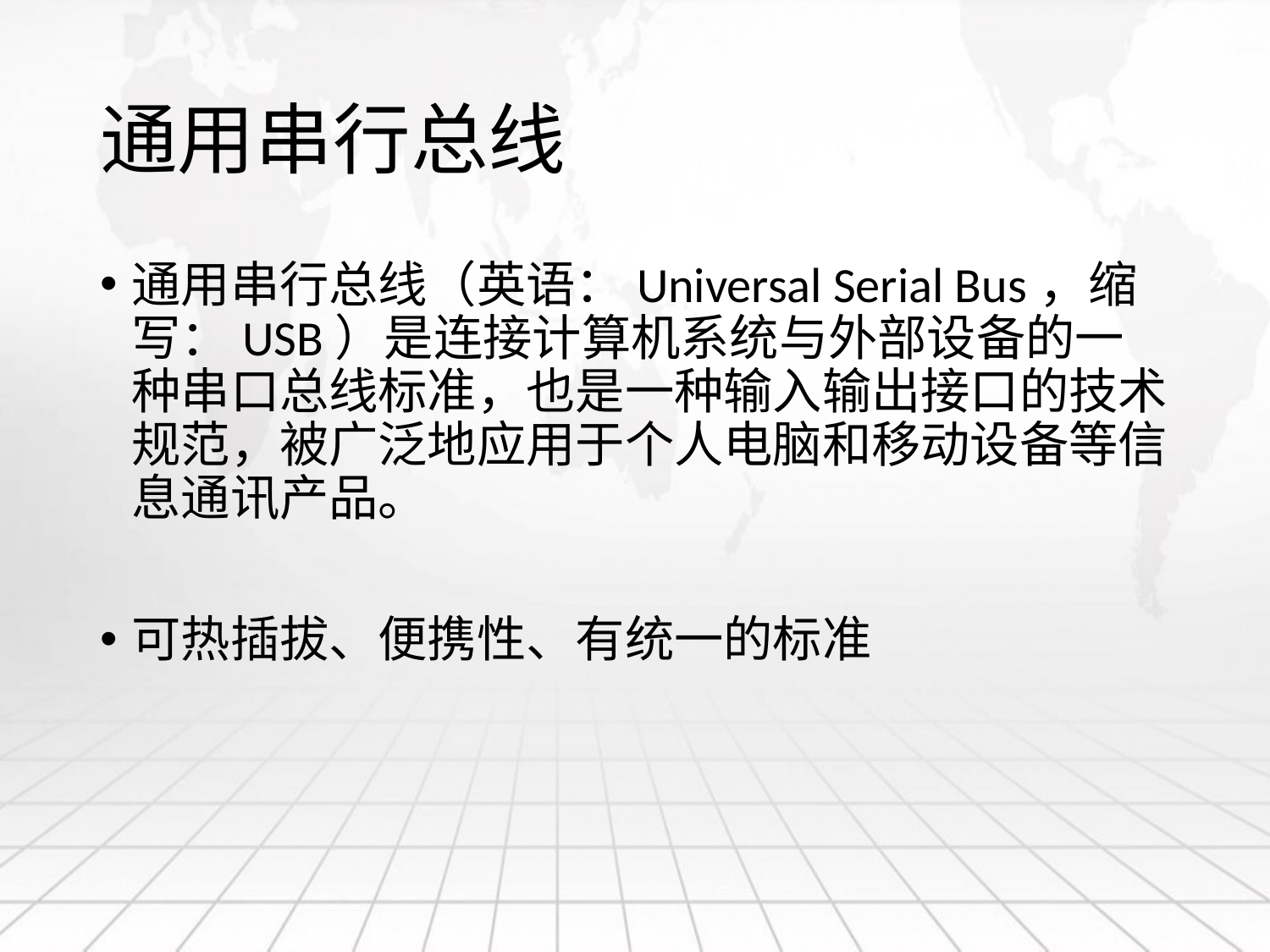

# 通用串行总线
通用串行总线（英语：Universal Serial Bus，缩写：USB）是连接计算机系统与外部设备的一种串口总线标准，也是一种输入输出接口的技术规范，被广泛地应用于个人电脑和移动设备等信息通讯产品。

可热插拔、便携性、有统一的标准